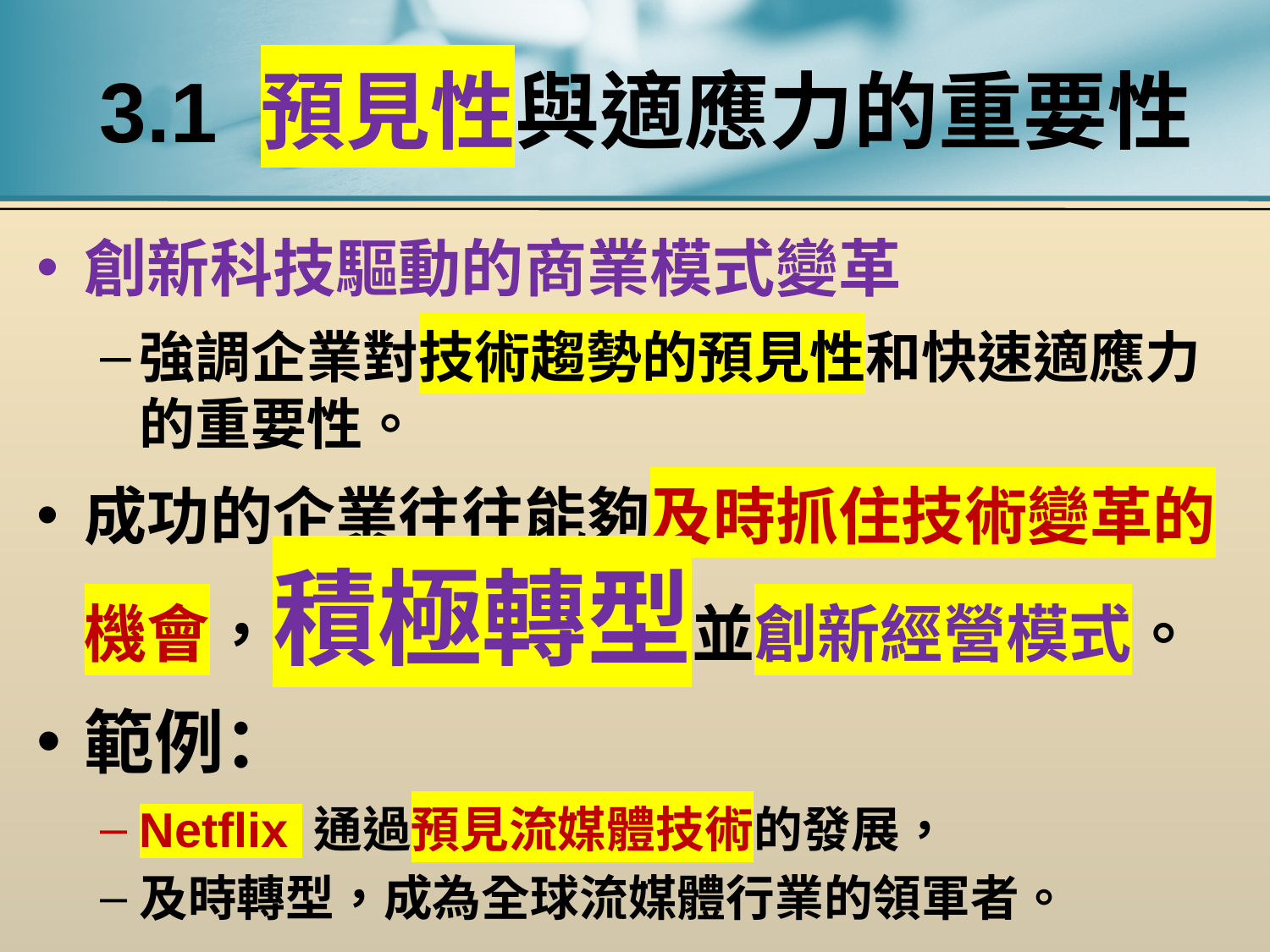

# 3.1 預見性與適應力的重要性
創新科技驅動的商業模式變革
強調企業對技術趨勢的預見性和快速適應力的重要性。
成功的企業往往能夠及時抓住技術變革的機會，積極轉型並創新經營模式。
範例：
Netflix 通過預見流媒體技術的發展，
及時轉型，成為全球流媒體行業的領軍者。